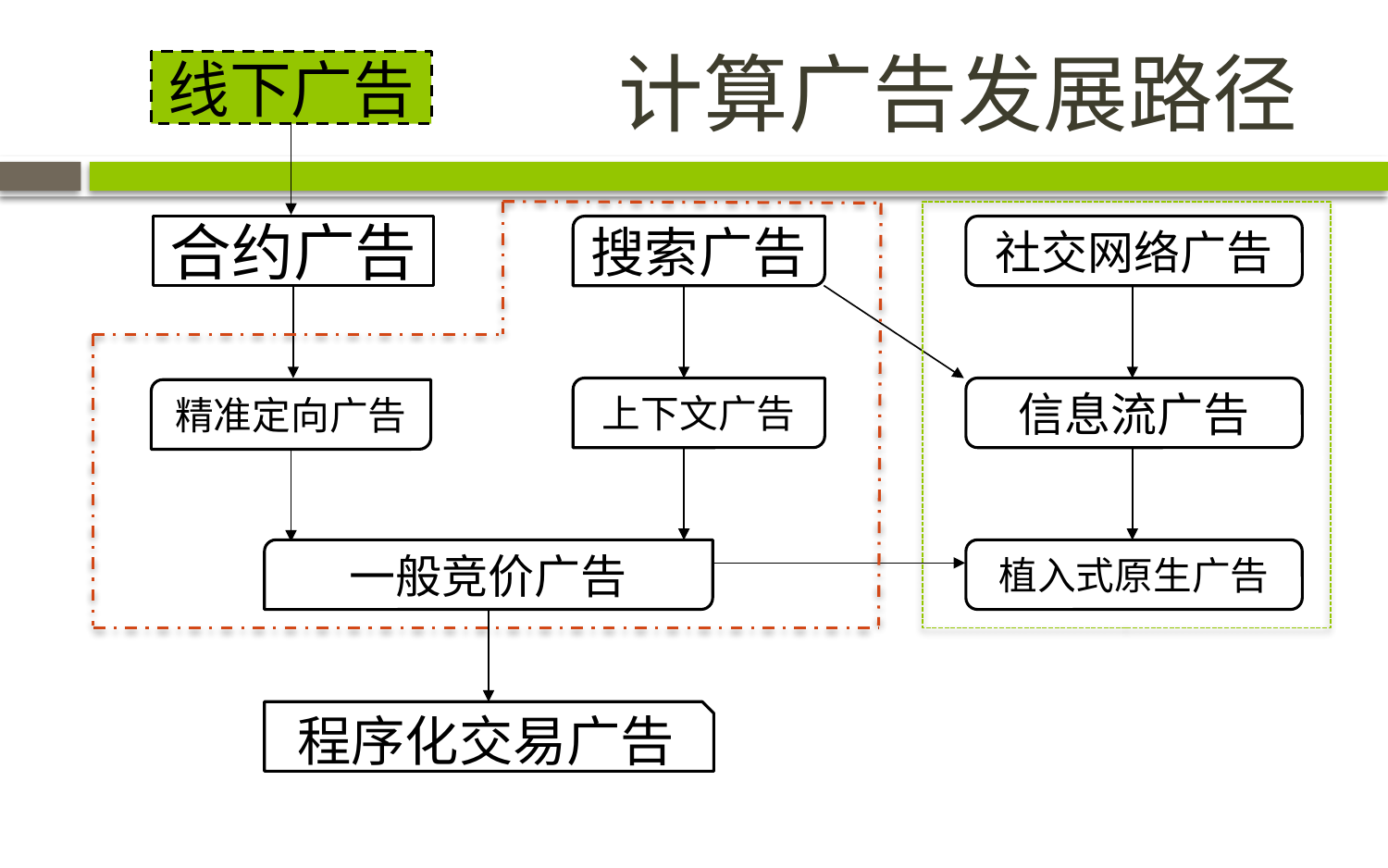

# 计算广告发展路径
线下广告
合约广告
搜索广告
社交网络广告
上下文广告
信息流广告
精准定向广告
一般竞价广告
植入式原生广告
程序化交易广告